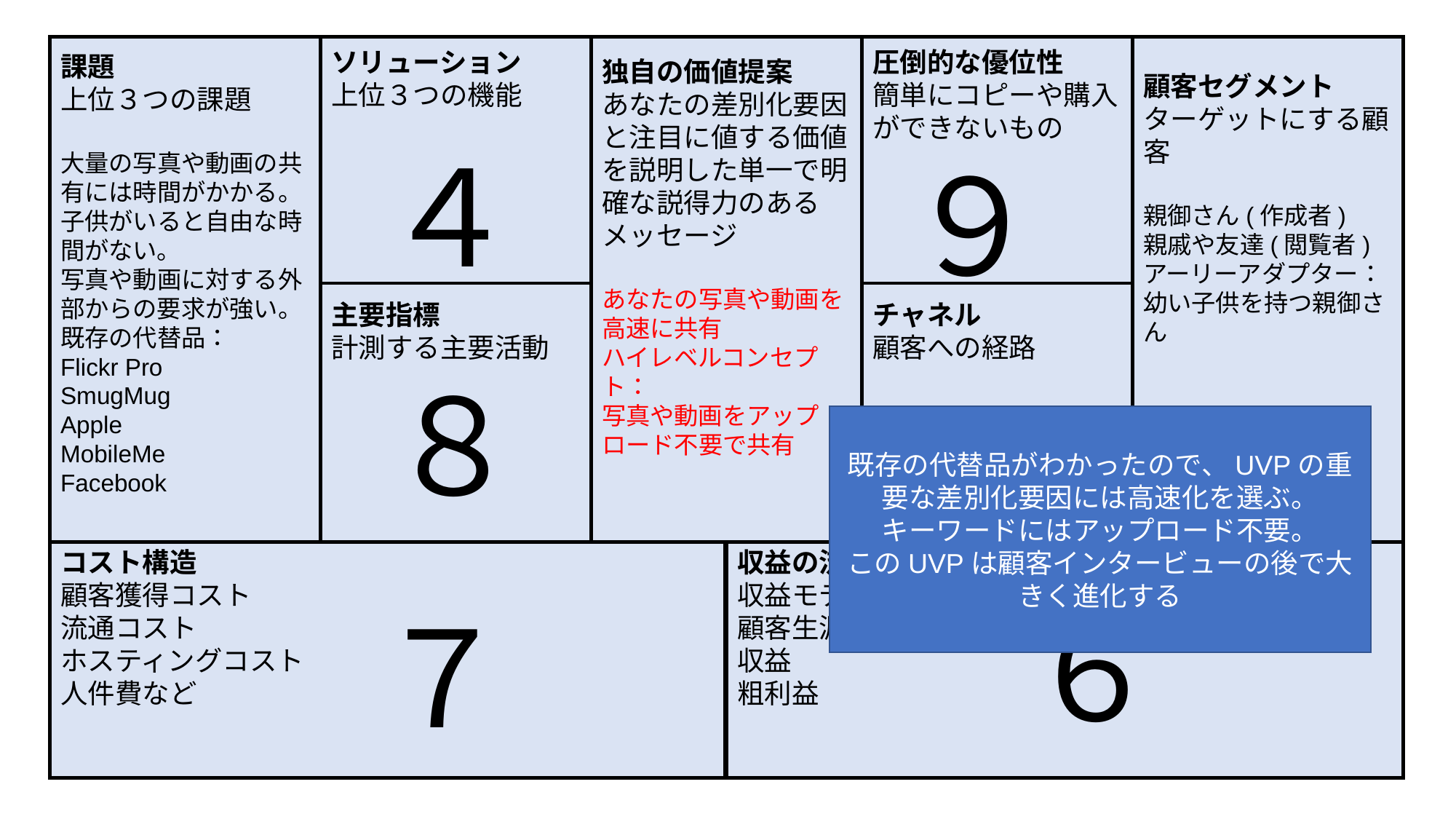

ソリューション
上位３つの機能

圧倒的な優位性
簡単にコピーや購入ができないもの

顧客セグメント
ターゲットにする顧客

親御さん(作成者)
親戚や友達(閲覧者)
アーリーアダプター：
幼い子供を持つ親御さん

独自の価値提案
あなたの差別化要因と注目に値する価値を説明した単一で明確な説得力のあるメッセージ

あなたの写真や動画を高速に共有
ハイレベルコンセプト：
写真や動画をアップロード不要で共有

課題
上位３つの課題

大量の写真や動画の共有には時間がかかる。
子供がいると自由な時間がない。
写真や動画に対する外部からの要求が強い。
既存の代替品：
Flickr Pro
SmugMug
Apple
MobileMe
Facebook

チャネル
顧客への経路

主要指標
計測する主要活動

収益の流れ
収益モデル
顧客生涯価値
収益
粗利益

コスト構造
顧客獲得コスト
流通コスト
ホスティングコスト
人件費など

４
９
８
５
既存の代替品がわかったので、UVPの重要な差別化要因には高速化を選ぶ。
キーワードにはアップロード不要。
このUVPは顧客インタービューの後で大きく進化する
６
７